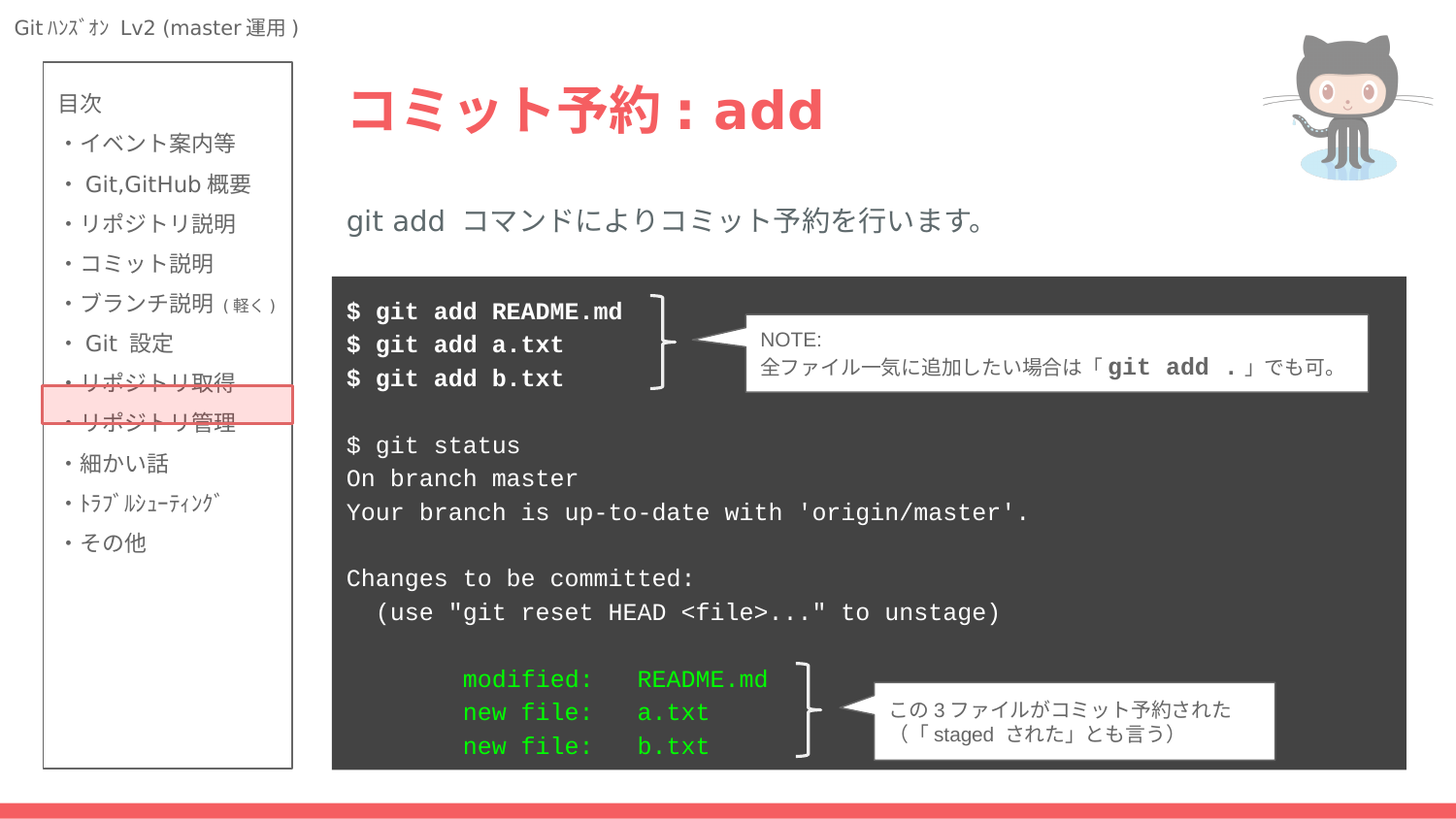

# コミット予約: add
git add コマンドによりコミット予約を行います。
$ git add README.md
$ git add a.txt
$ git add b.txt
$ git status
On branch master
Your branch is up-to-date with 'origin/master'.
Changes to be committed:
  (use "git reset HEAD <file>..." to unstage)
        modified:   README.md
        new file:   a.txt
        new file:   b.txt

NOTE:
全ファイル一気に追加したい場合は「git add .」でも可。

この3ファイルがコミット予約された
（「staged された」とも言う）